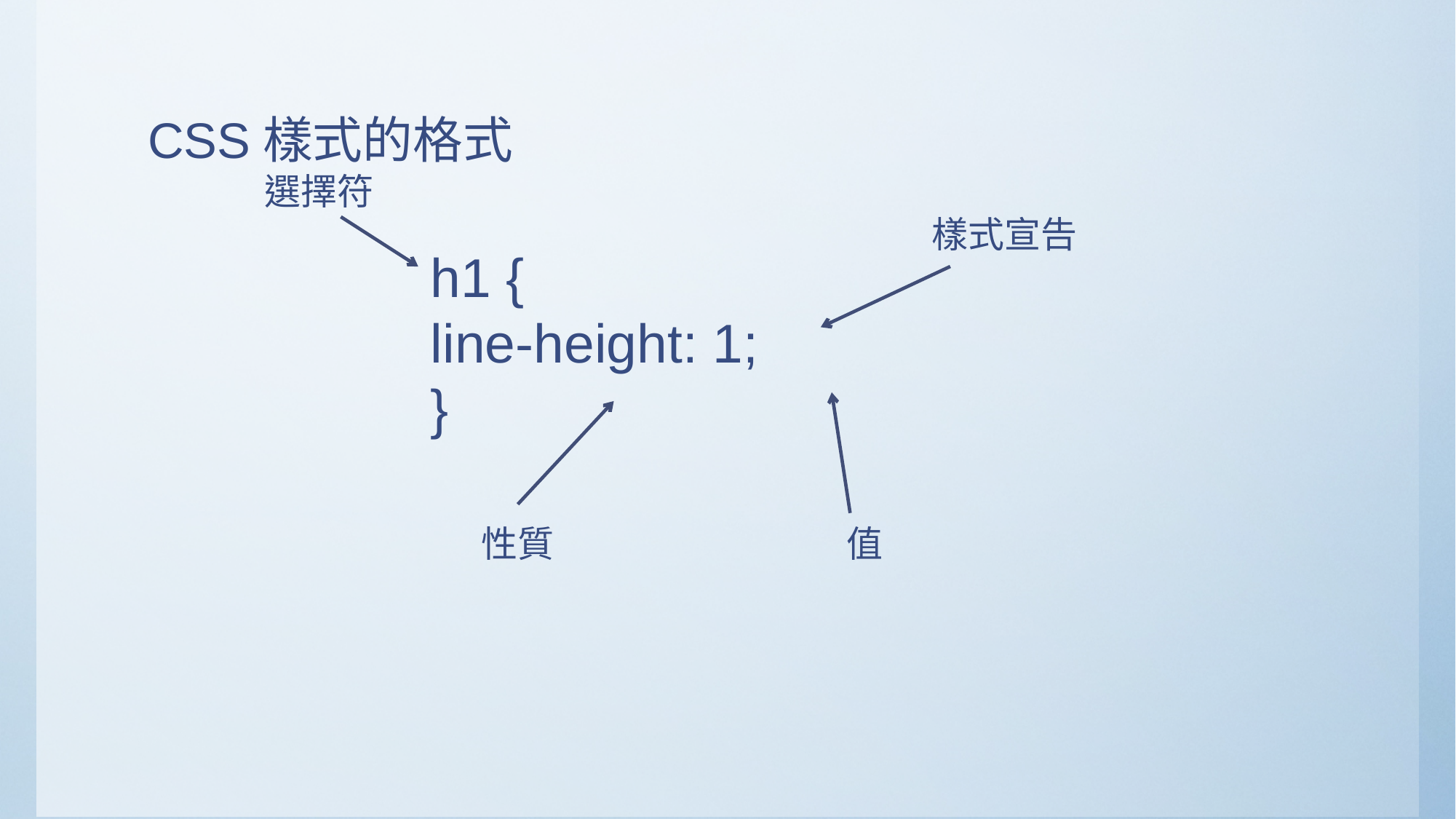

# CSS樣式的格式
選擇符
樣式宣告
h1 {
line-height: 1;
}

性質
值